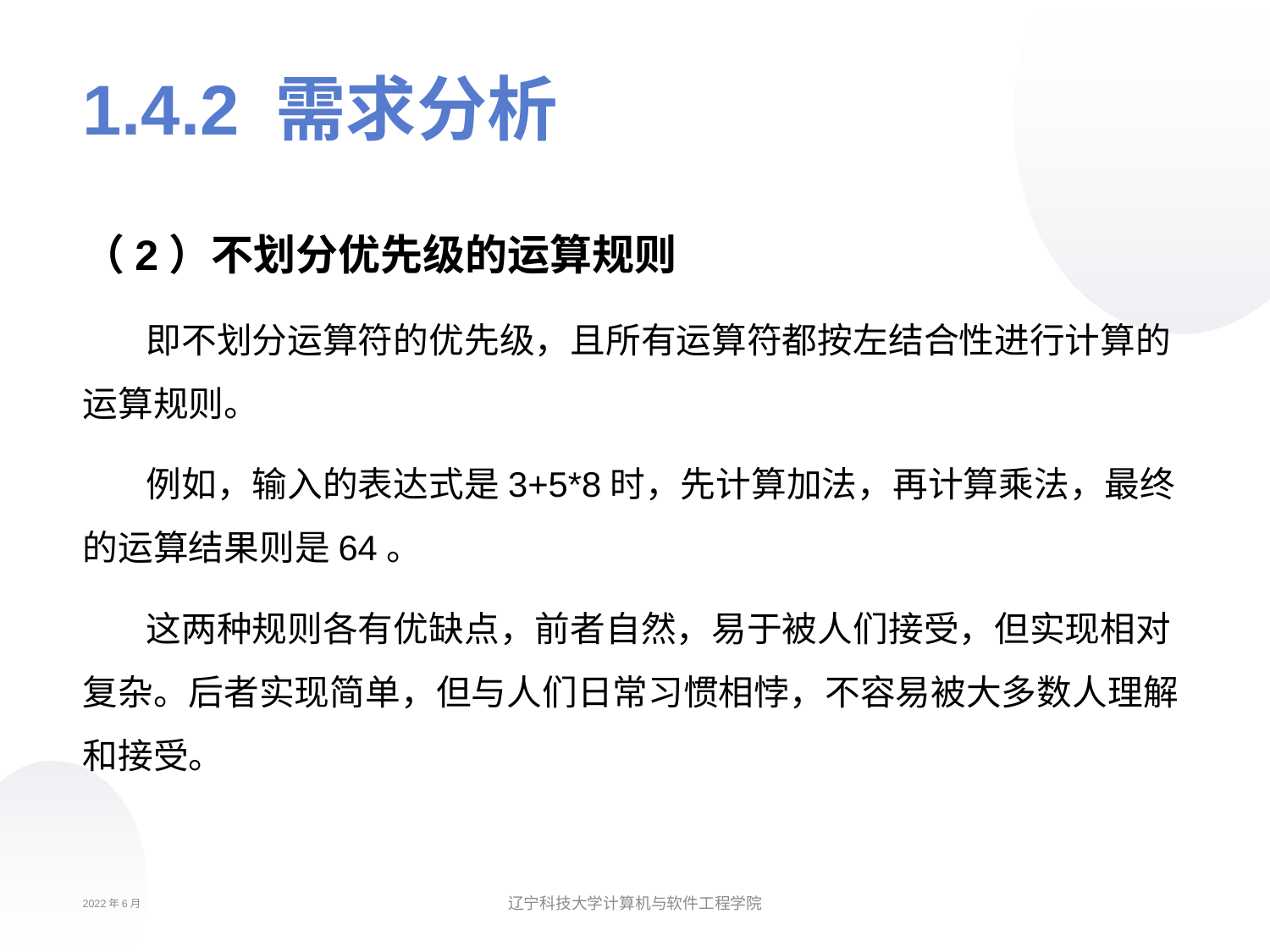

# 1.4.2 需求分析
（2）不划分优先级的运算规则
即不划分运算符的优先级，且所有运算符都按左结合性进行计算的运算规则。
例如，输入的表达式是3+5*8时，先计算加法，再计算乘法，最终的运算结果则是64。
这两种规则各有优缺点，前者自然，易于被人们接受，但实现相对复杂。后者实现简单，但与人们日常习惯相悖，不容易被大多数人理解和接受。

2022年6月
辽宁科技大学计算机与软件工程学院
180